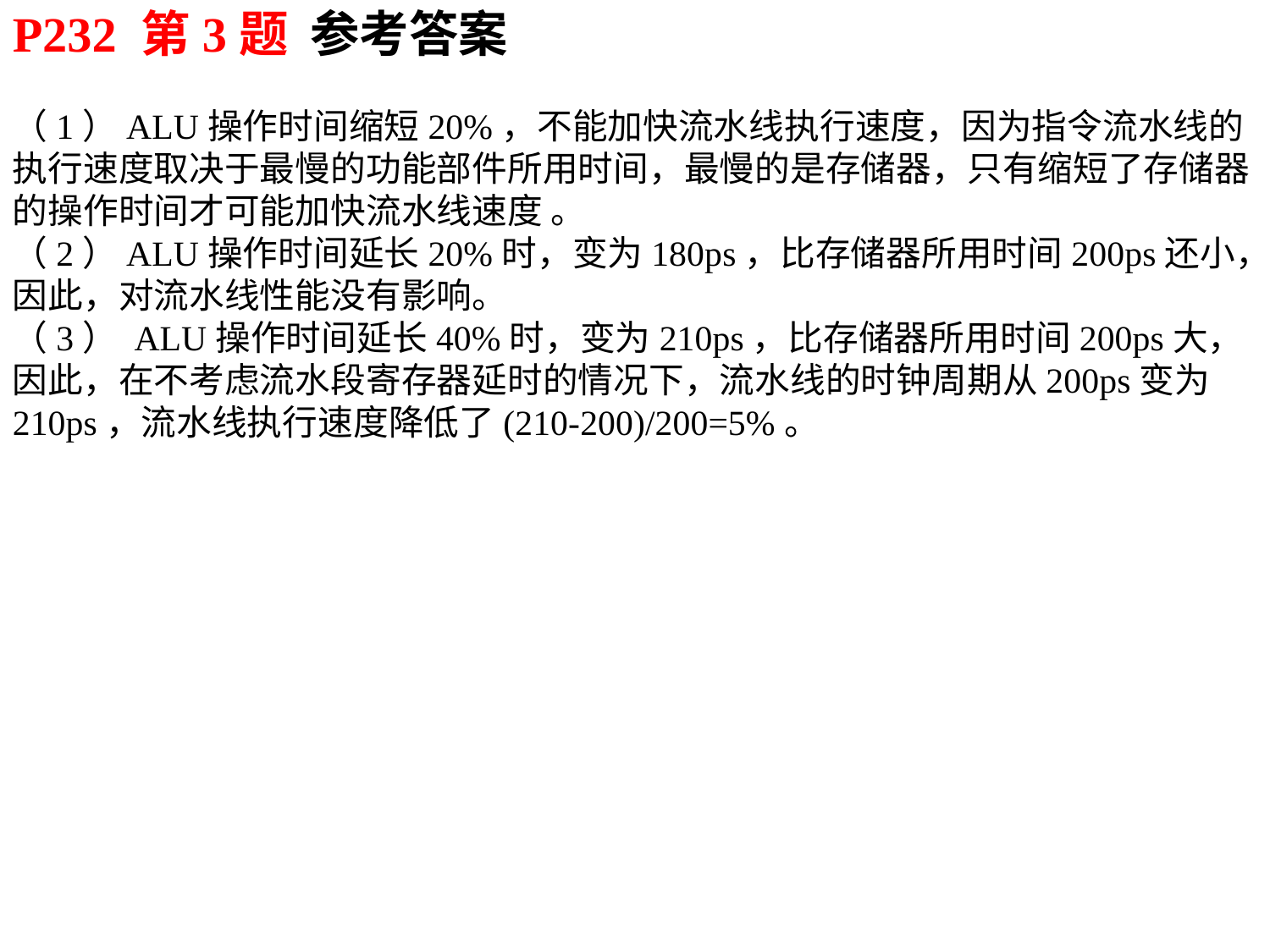

P232 第3题  参考答案

（1）ALU操作时间缩短20%，不能加快流水线执行速度，因为指令流水线的执行速度取决于最慢的功能部件所用时间，最慢的是存储器，只有缩短了存储器的操作时间才可能加快流水线速度 。
（2）ALU操作时间延长20%时，变为180ps，比存储器所用时间200ps还小，因此，对流水线性能没有影响。
（3） ALU操作时间延长40%时，变为210ps，比存储器所用时间200ps大，因此，在不考虑流水段寄存器延时的情况下，流水线的时钟周期从200ps变为210ps，流水线执行速度降低了(210-200)/200=5%。